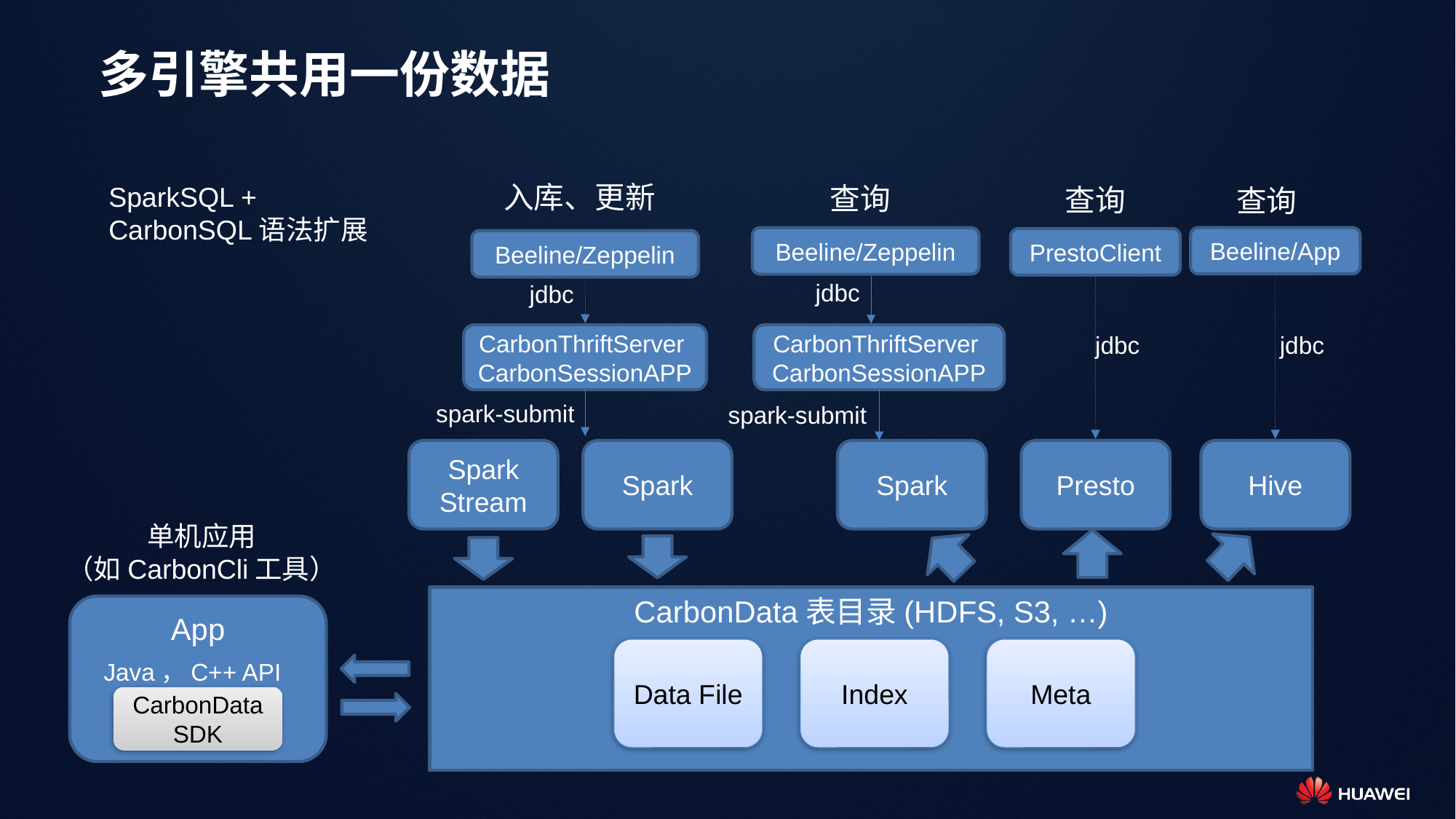

# 多引擎共用一份数据
入库、更新
查询
SparkSQL + CarbonSQL语法扩展
查询
查询

Beeline/App

Beeline/Zeppelin

PrestoClient

Beeline/Zeppelin
jdbc
jdbc

jdbc
jdbc

CarbonThriftServer  CarbonSessionAPP

CarbonThriftServer  CarbonSessionAPP

spark-submit
spark-submit

Spark
Stream

Spark

Spark

Presto

Hive
单机应用
（如CarbonCli工具）

CarbonData表目录(HDFS, S3, …)

App

Data File

Index

Meta
Java，C++ API

CarbonData SDK